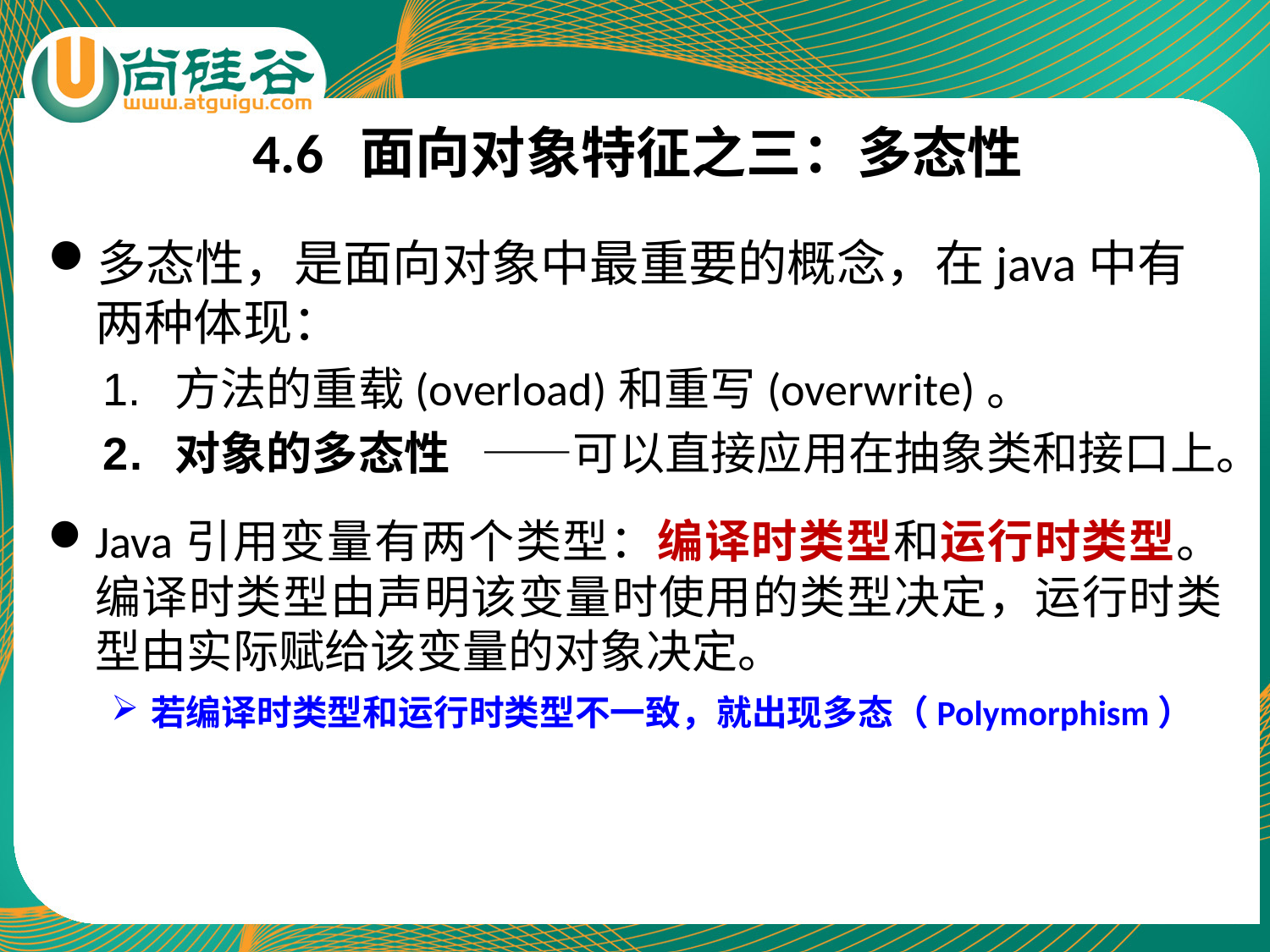

# 4.6  面向对象特征之三：多态性
多态性，是面向对象中最重要的概念，在java中有两种体现：
方法的重载(overload)和重写(overwrite)。
对象的多态性   ——可以直接应用在抽象类和接口上。

Java引用变量有两个类型：编译时类型和运行时类型。编译时类型由声明该变量时使用的类型决定，运行时类型由实际赋给该变量的对象决定。
若编译时类型和运行时类型不一致，就出现多态（Polymorphism）